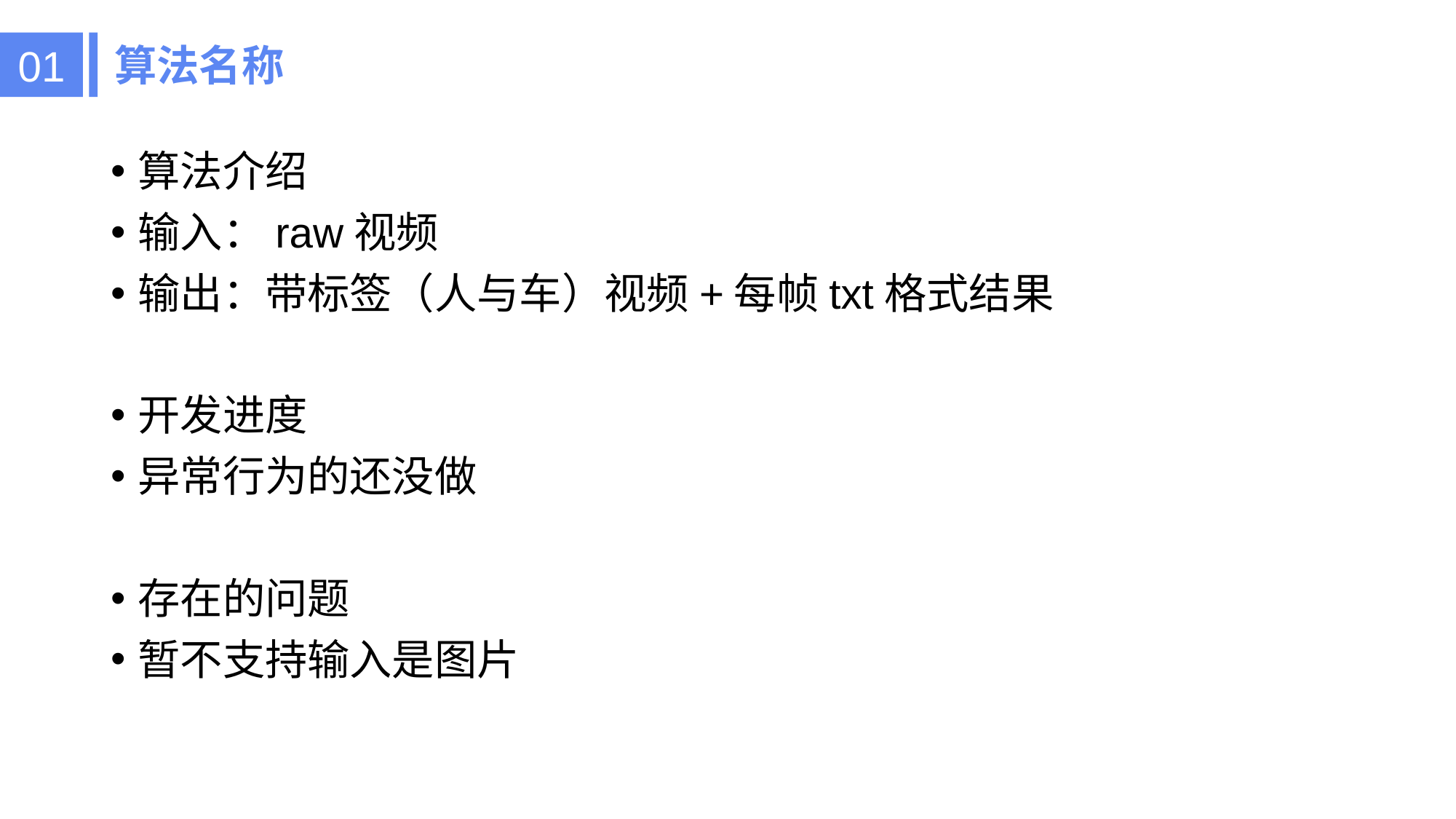

01

算法名称
算法介绍
输入：raw视频
输出：带标签（人与车）视频+每帧txt格式结果

开发进度
异常行为的还没做

存在的问题
暂不支持输入是图片